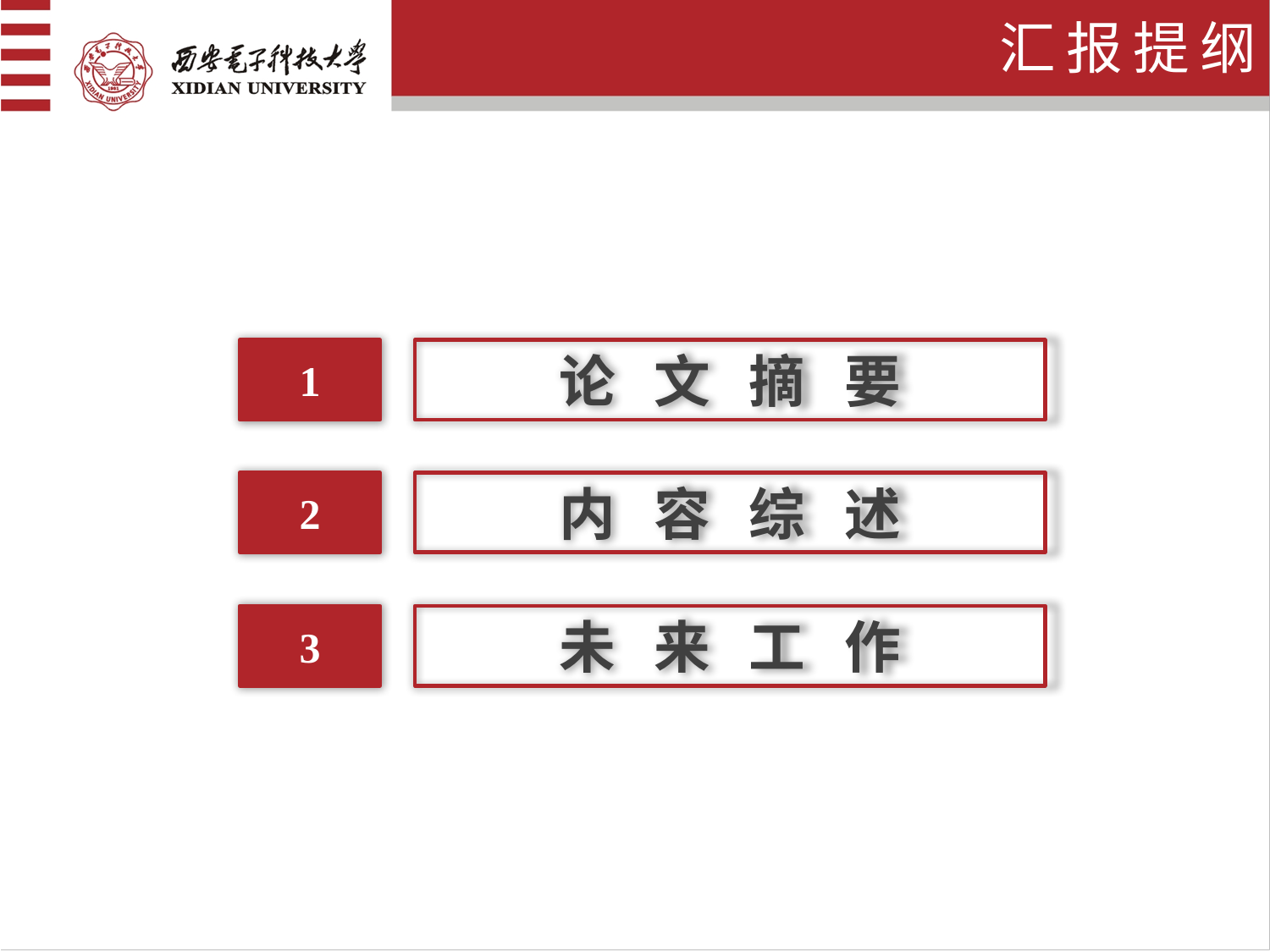

汇报提纲
1
论   文   摘   要
2
内   容   综   述
3
未   来   工   作